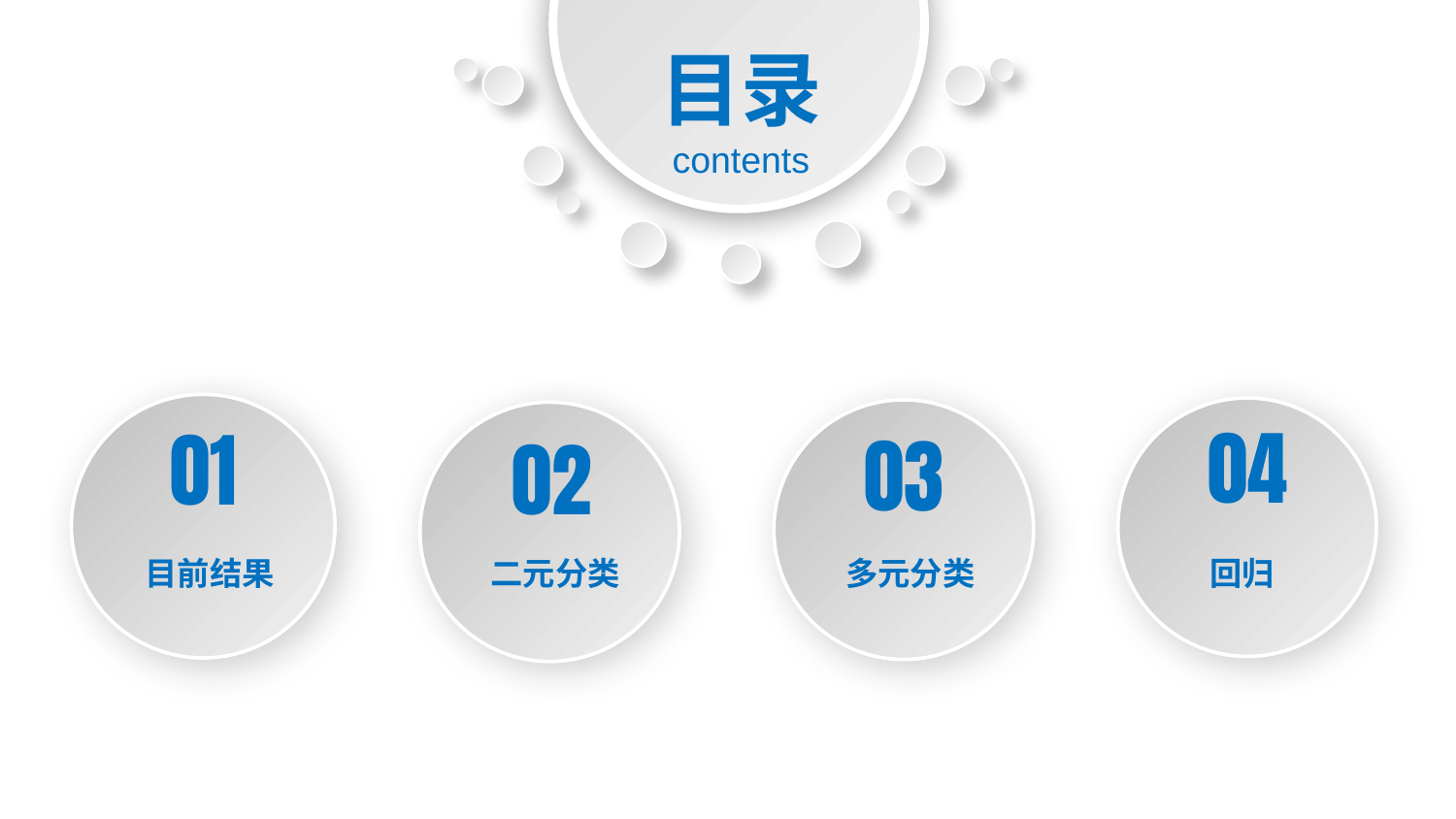

目录
contents

01

04

03

02
    目前结果
    二元分类
    多元分类
       回归